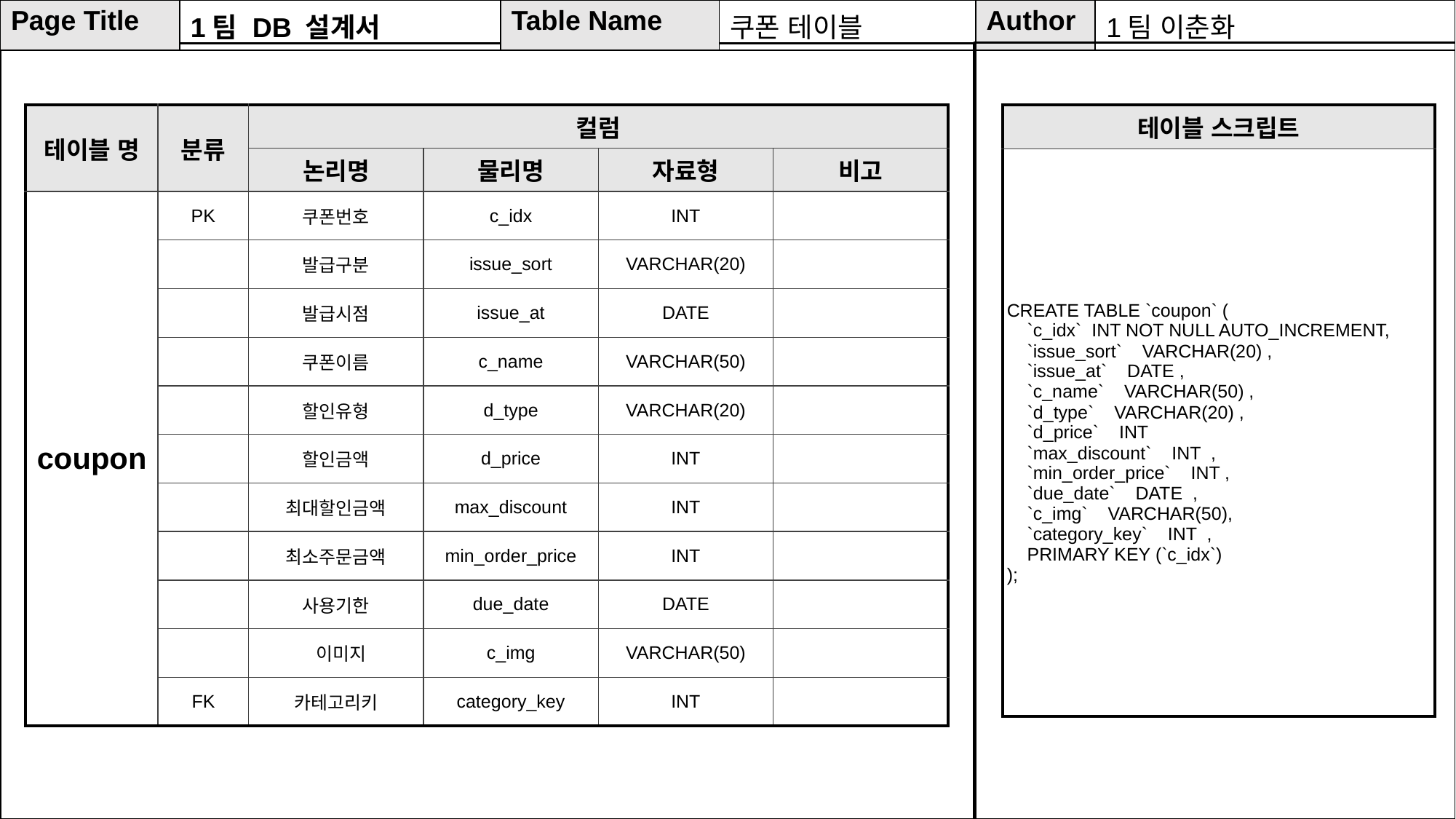

| Page Title | 1팀 DB 설계서 | Table Name | 쿠폰 테이블 | Author | 1팀 이춘화 |
| --- | --- | --- | --- | --- | --- |

| 테이블 명 | 분류 | 컬럼 |  |  |  |
| --- | --- | --- | --- | --- | --- |
|  |  | 논리명 | 물리명 | 자료형 | 비고 |
| coupon | PK | 쿠폰번호 | c\_idx | INT |  |
|  |  | 발급구분 | issue\_sort | VARCHAR(20) |  |
|  |  | 발급시점 | issue\_at | DATE |  |
|  |  | 쿠폰이름 | c\_name | VARCHAR(50) |  |
|  |  | 할인유형 | d\_type | VARCHAR(20) |  |
|  |  | 할인금액 | d\_price | INT |  |
|  |  | 최대할인금액 | max\_discount | INT |  |
|  |  | 최소주문금액 | min\_order\_price | INT |  |
|  |  | 사용기한 | due\_date | DATE |  |
|  |  | 이미지 | c\_img | VARCHAR(50) |  |
|  | FK | 카테고리키 | category\_key | INT |  |
| 테이블 스크립트 |
| --- |
| CREATE TABLE `coupon` ( `c\_idx` INT NOT NULL AUTO\_INCREMENT, `issue\_sort` VARCHAR(20) , `issue\_at` DATE , `c\_name` VARCHAR(50) , `d\_type` VARCHAR(20) , `d\_price` INT `max\_discount` INT , `min\_order\_price` INT , `due\_date` DATE , `c\_img` VARCHAR(50), `category\_key` INT , PRIMARY KEY (`c\_idx`) ); |